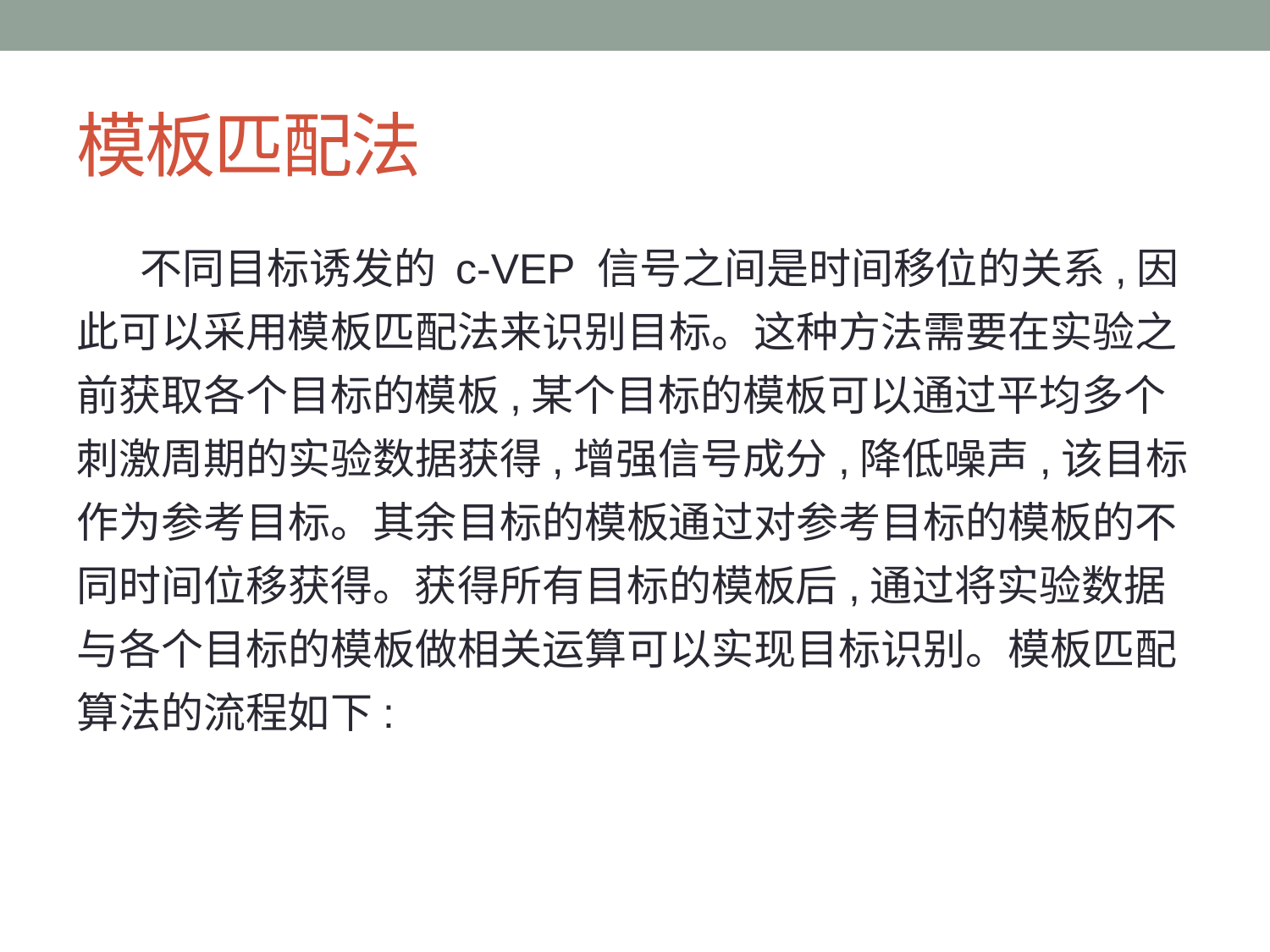

# 模板匹配法
不同目标诱发的 c-VEP 信号之间是时间移位的关系,因此可以采用模板匹配法来识别目标。这种方法需要在实验之前获取各个目标的模板,某个目标的模板可以通过平均多个刺激周期的实验数据获得,增强信号成分,降低噪声,该目标作为参考目标。其余目标的模板通过对参考目标的模板的不同时间位移获得。获得所有目标的模板后,通过将实验数据与各个目标的模板做相关运算可以实现目标识别。模板匹配算法的流程如下: